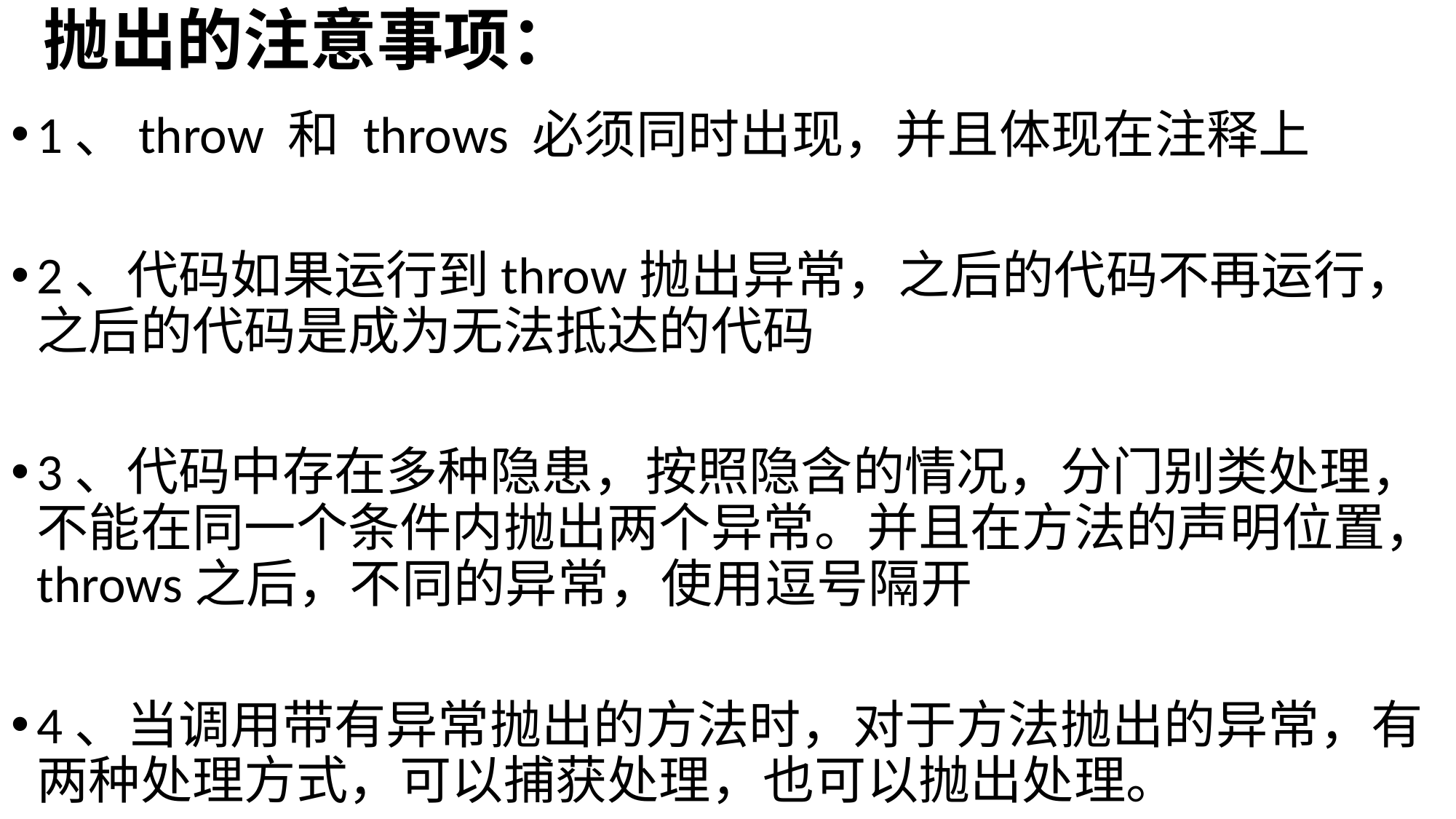

# 抛出的注意事项：
1、throw 和 throws 必须同时出现，并且体现在注释上

2、代码如果运行到throw抛出异常，之后的代码不再运行，之后的代码是成为无法抵达的代码

3、代码中存在多种隐患，按照隐含的情况，分门别类处理，不能在同一个条件内抛出两个异常。并且在方法的声明位置，throws之后，不同的异常，使用逗号隔开

4、当调用带有异常抛出的方法时，对于方法抛出的异常，有两种处理方式，可以捕获处理，也可以抛出处理。